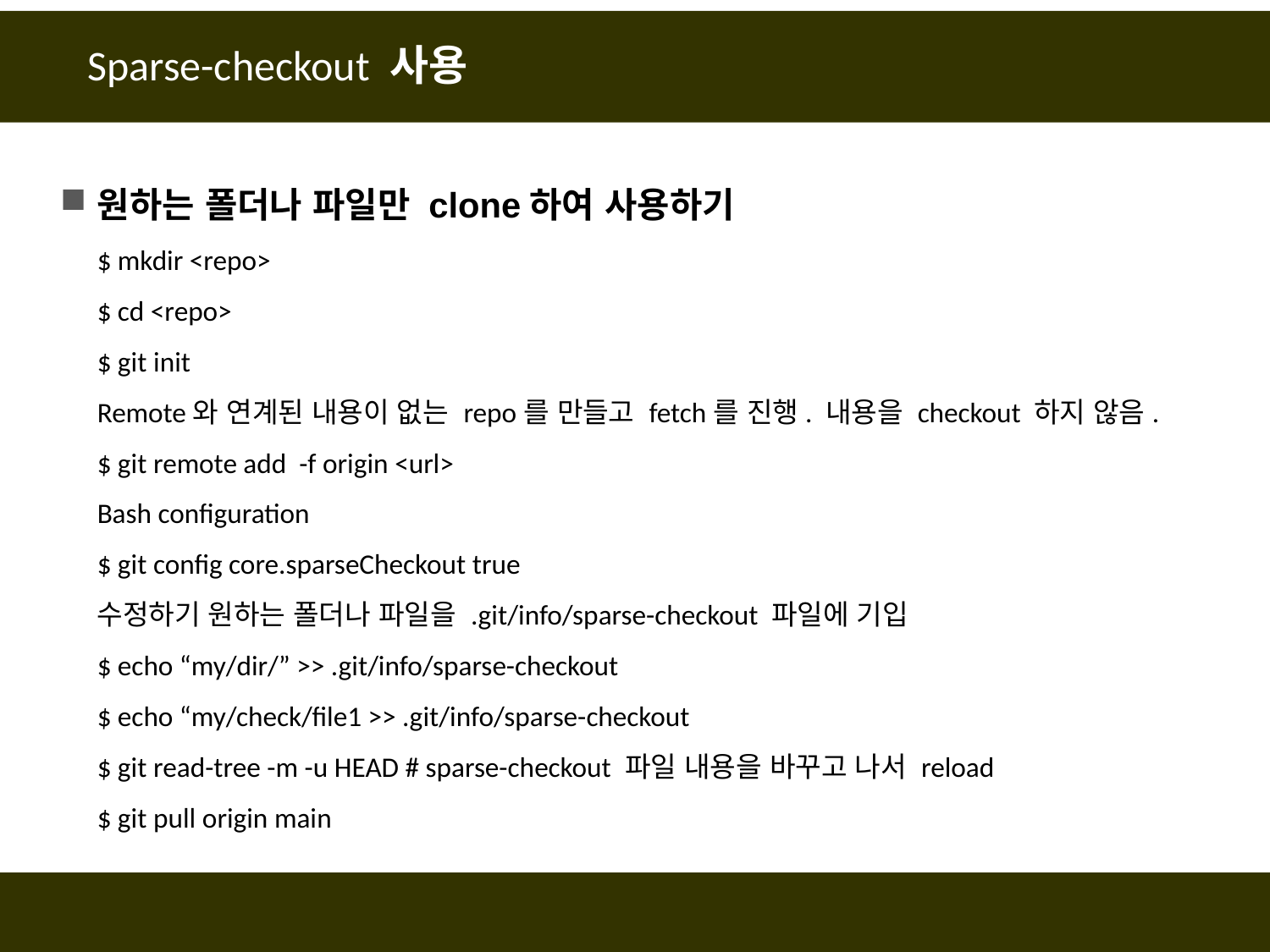

# Sparse-checkout 사용
원하는 폴더나 파일만 clone하여 사용하기
$ mkdir <repo>
$ cd <repo>
$ git init
Remote와 연계된 내용이 없는 repo를 만들고 fetch를 진행. 내용을 checkout 하지 않음.
$ git remote add  -f origin <url>
Bash configuration
$ git config core.sparseCheckout true
수정하기 원하는 폴더나 파일을 .git/info/sparse-checkout 파일에 기입
$ echo “my/dir/” >> .git/info/sparse-checkout
$ echo “my/check/file1 >> .git/info/sparse-checkout
$ git read-tree -m -u HEAD # sparse-checkout 파일 내용을 바꾸고 나서 reload
$ git pull origin main